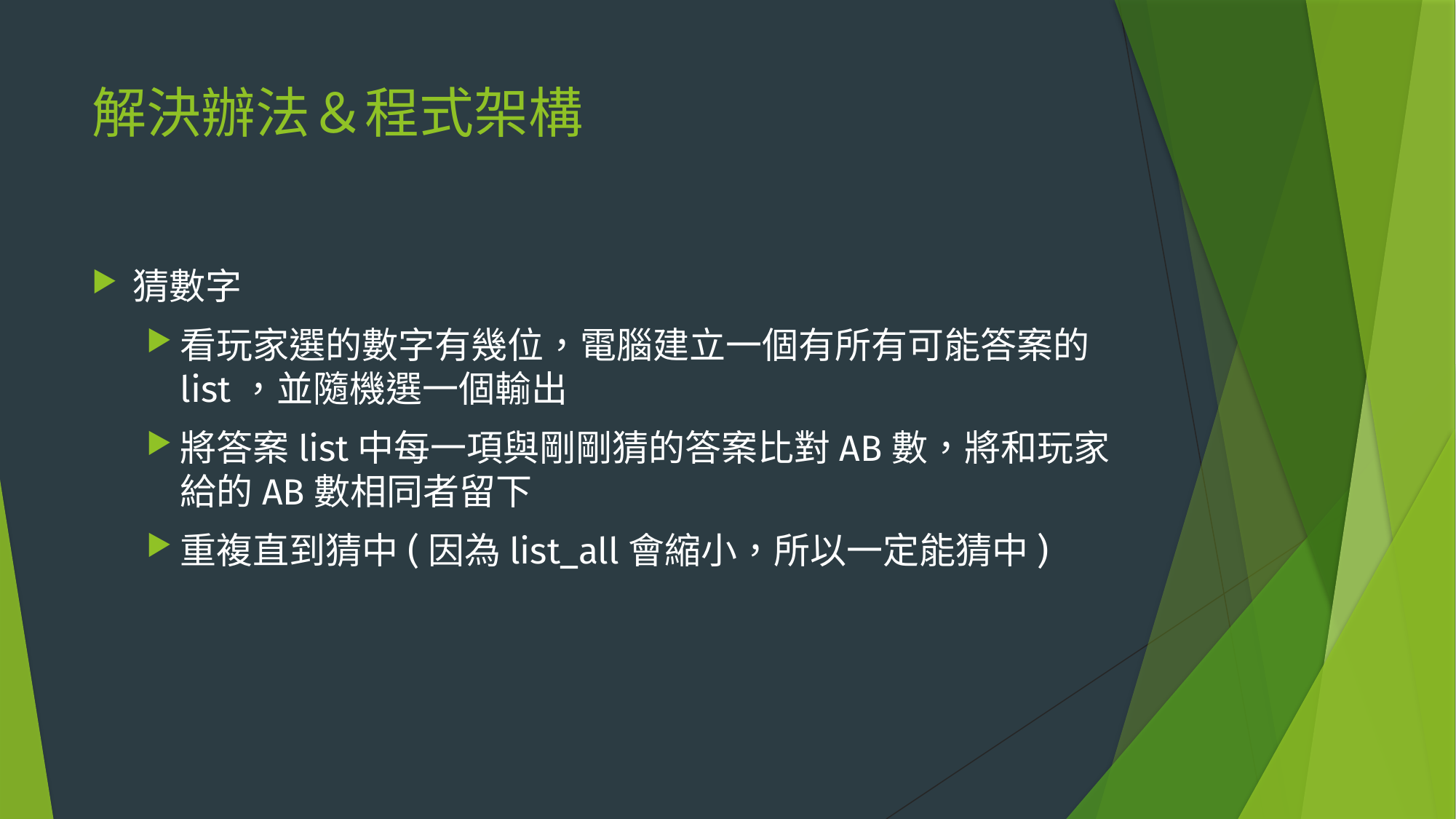

# 解決辦法＆程式架構
猜數字
看玩家選的數字有幾位，電腦建立一個有所有可能答案的list，並隨機選一個輸出
將答案list中每一項與剛剛猜的答案比對AB數，將和玩家給的AB數相同者留下
重複直到猜中(因為list_all會縮小，所以一定能猜中)